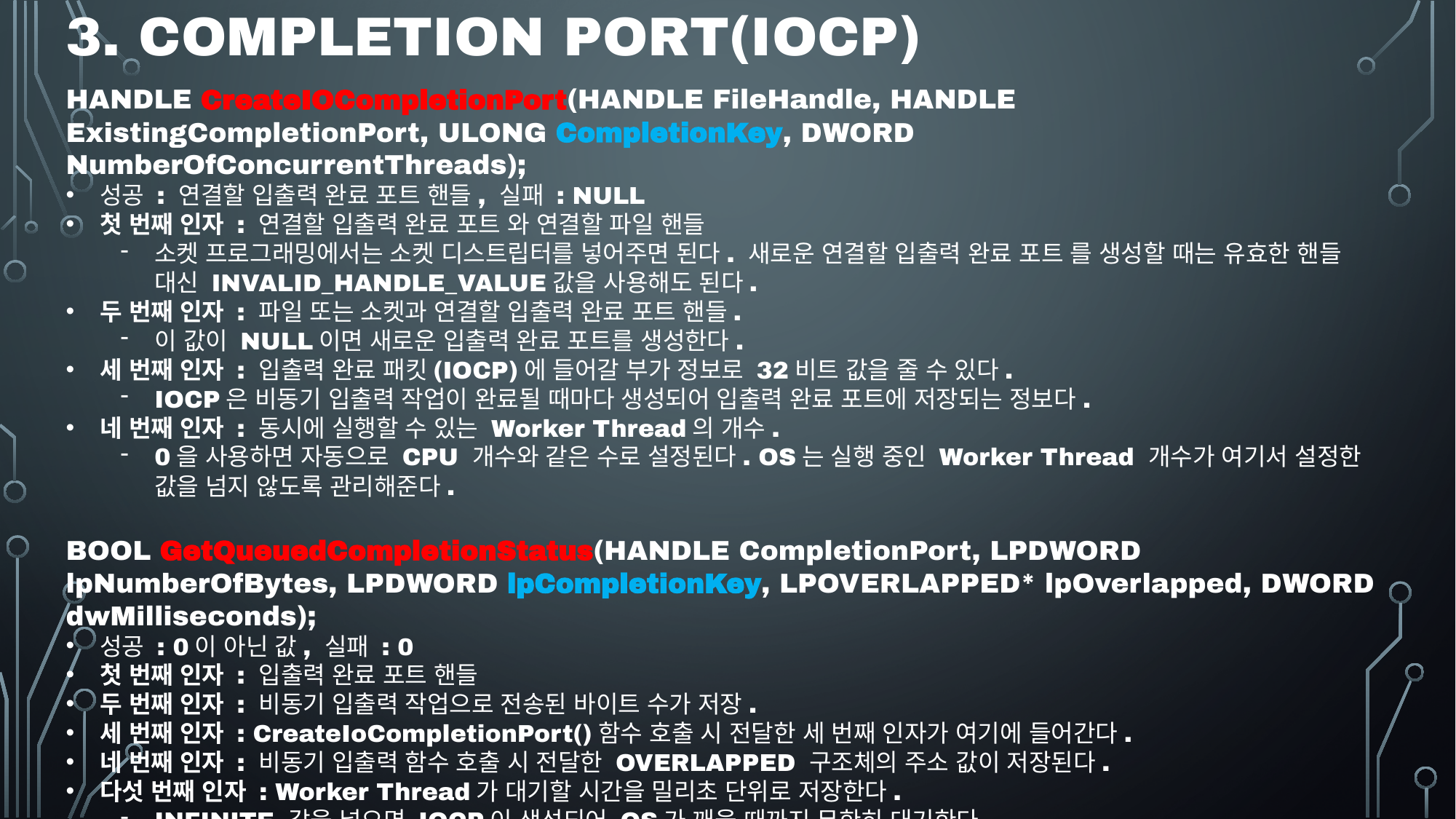

# 3. Completion port(iocp)
HANDLE CreateIOCompletionPort(HANDLE FileHandle, HANDLE ExistingCompletionPort, ULONG CompletionKey, DWORD NumberOfConcurrentThreads);
성공 : 연결할 입출력 완료 포트 핸들, 실패 : NULL
첫 번째 인자 : 연결할 입출력 완료 포트 와 연결할 파일 핸들
소켓 프로그래밍에서는 소켓 디스트립터를 넣어주면 된다. 새로운 연결할 입출력 완료 포트 를 생성할 때는 유효한 핸들 대신 INVALID_HANDLE_VALUE값을 사용해도 된다.
두 번째 인자 : 파일 또는 소켓과 연결할 입출력 완료 포트 핸들.
이 값이 NULL이면 새로운 입출력 완료 포트를 생성한다.
세 번째 인자 : 입출력 완료 패킷(IOCP)에 들어갈 부가 정보로 32비트 값을 줄 수 있다.
IOCP은 비동기 입출력 작업이 완료될 때마다 생성되어 입출력 완료 포트에 저장되는 정보다.
네 번째 인자 : 동시에 실행할 수 있는 Worker Thread의 개수.
0을 사용하면 자동으로 CPU 개수와 같은 수로 설정된다. OS는 실행 중인 Worker Thread 개수가 여기서 설정한 값을 넘지 않도록 관리해준다.

BOOL GetQueuedCompletionStatus(HANDLE CompletionPort, LPDWORD lpNumberOfBytes, LPDWORD lpCompletionKey, LPOVERLAPPED* lpOverlapped, DWORD dwMilliseconds);
성공 : 0이 아닌 값, 실패 : 0
첫 번째 인자 : 입출력 완료 포트 핸들
두 번째 인자 : 비동기 입출력 작업으로 전송된 바이트 수가 저장.
세 번째 인자 : CreateIoCompletionPort()함수 호출 시 전달한 세 번째 인자가 여기에 들어간다.
네 번째 인자 : 비동기 입출력 함수 호출 시 전달한 OVERLAPPED 구조체의 주소 값이 저장된다.
다섯 번째 인자 : Worker Thread가 대기할 시간을 밀리초 단위로 저장한다.
INFINITE 값을 넣으면 IOCP이 생성되어 OS가 깨울 때까지 무한히 대기한다.